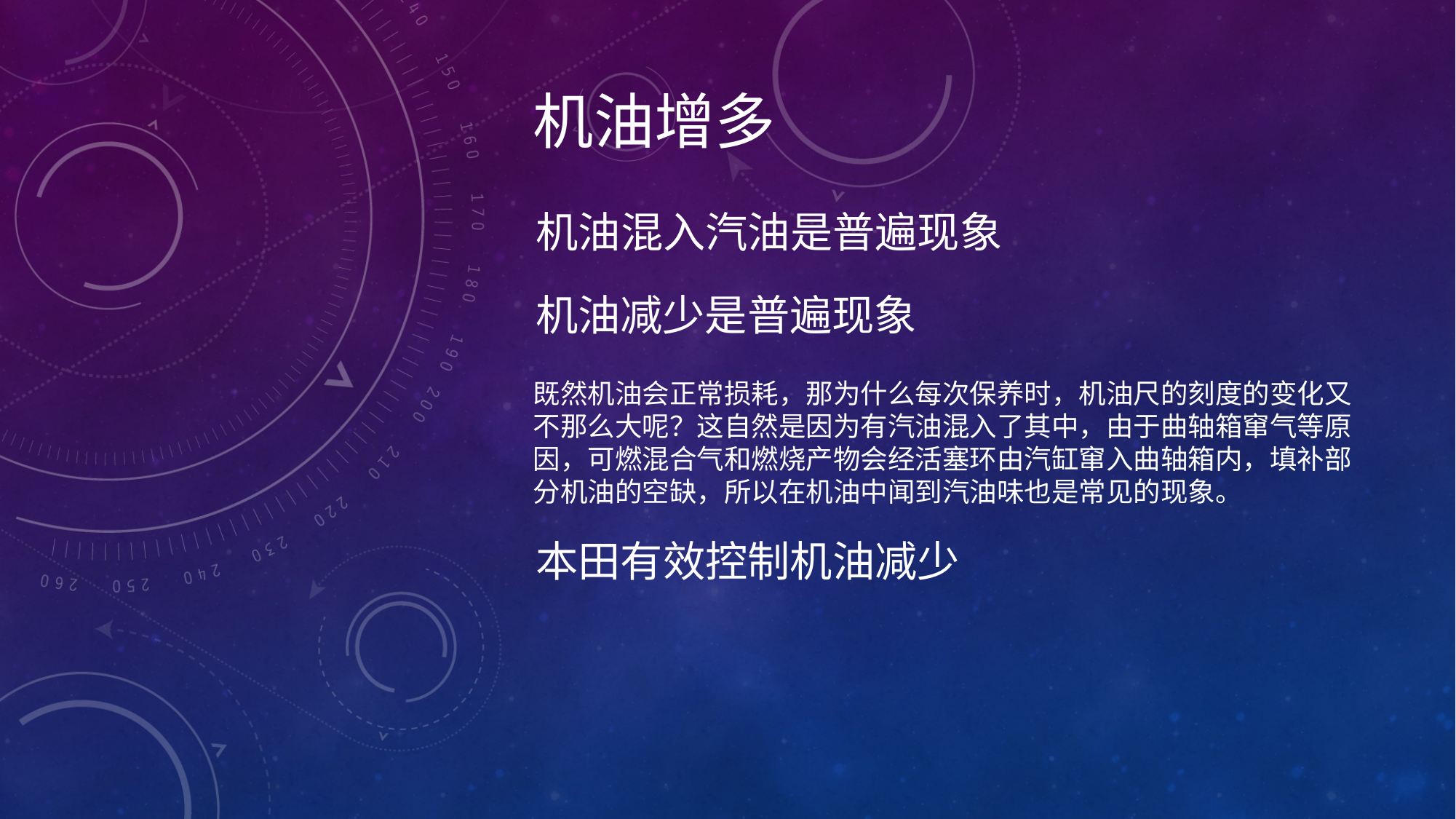

机油增多
机油混入汽油是普遍现象
机油减少是普遍现象
既然机油会正常损耗，那为什么每次保养时，机油尺的刻度的变化又不那么大呢？这自然是因为有汽油混入了其中，由于曲轴箱窜气等原因，可燃混合气和燃烧产物会经活塞环由汽缸窜入曲轴箱内，填补部分机油的空缺，所以在机油中闻到汽油味也是常见的现象。
本田有效控制机油减少